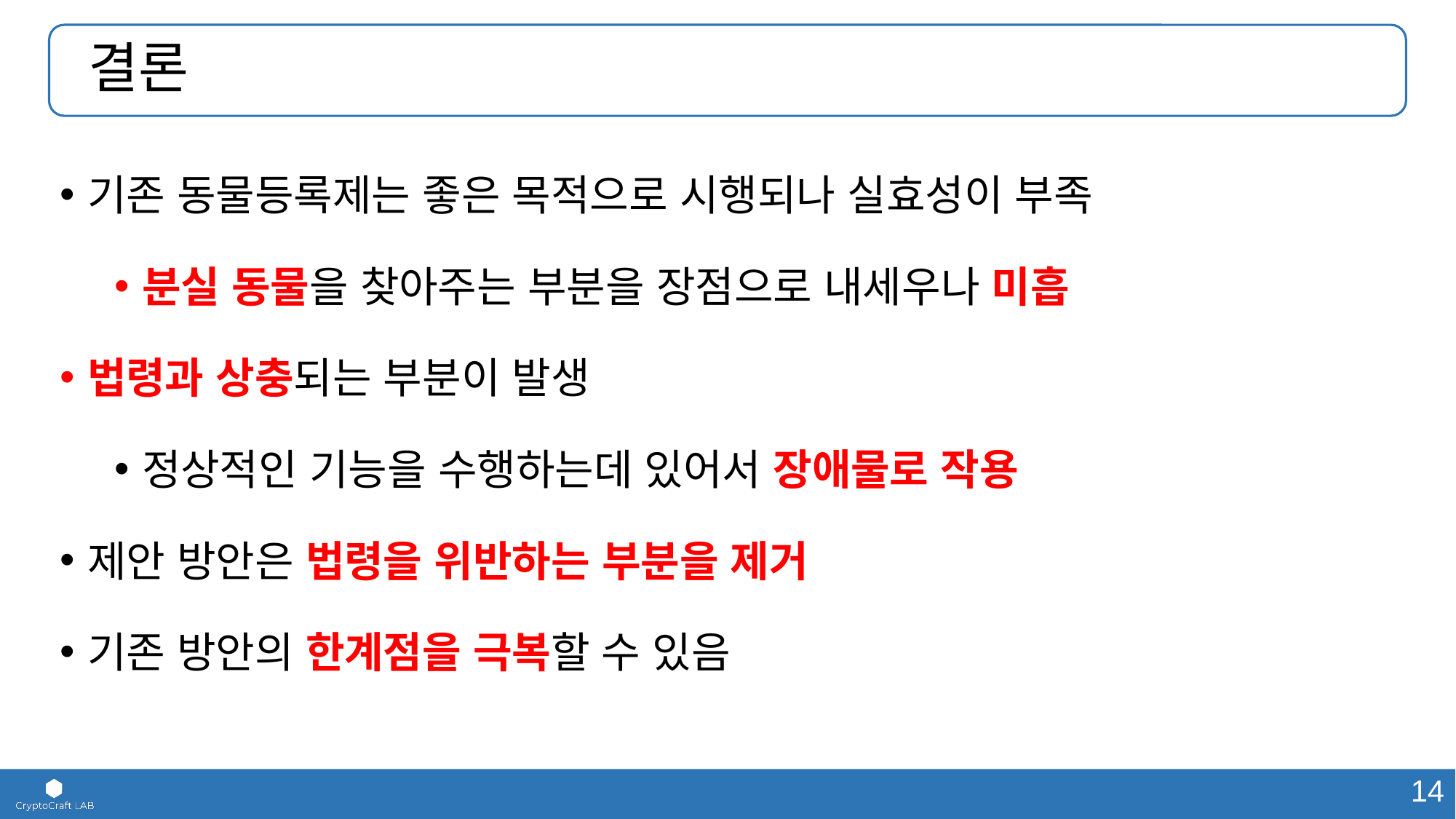

# 결론
기존 동물등록제는 좋은 목적으로 시행되나 실효성이 부족
분실 동물을 찾아주는 부분을 장점으로 내세우나 미흡
법령과 상충되는 부분이 발생
정상적인 기능을 수행하는데 있어서 장애물로 작용
제안 방안은 법령을 위반하는 부분을 제거
기존 방안의 한계점을 극복할 수 있음